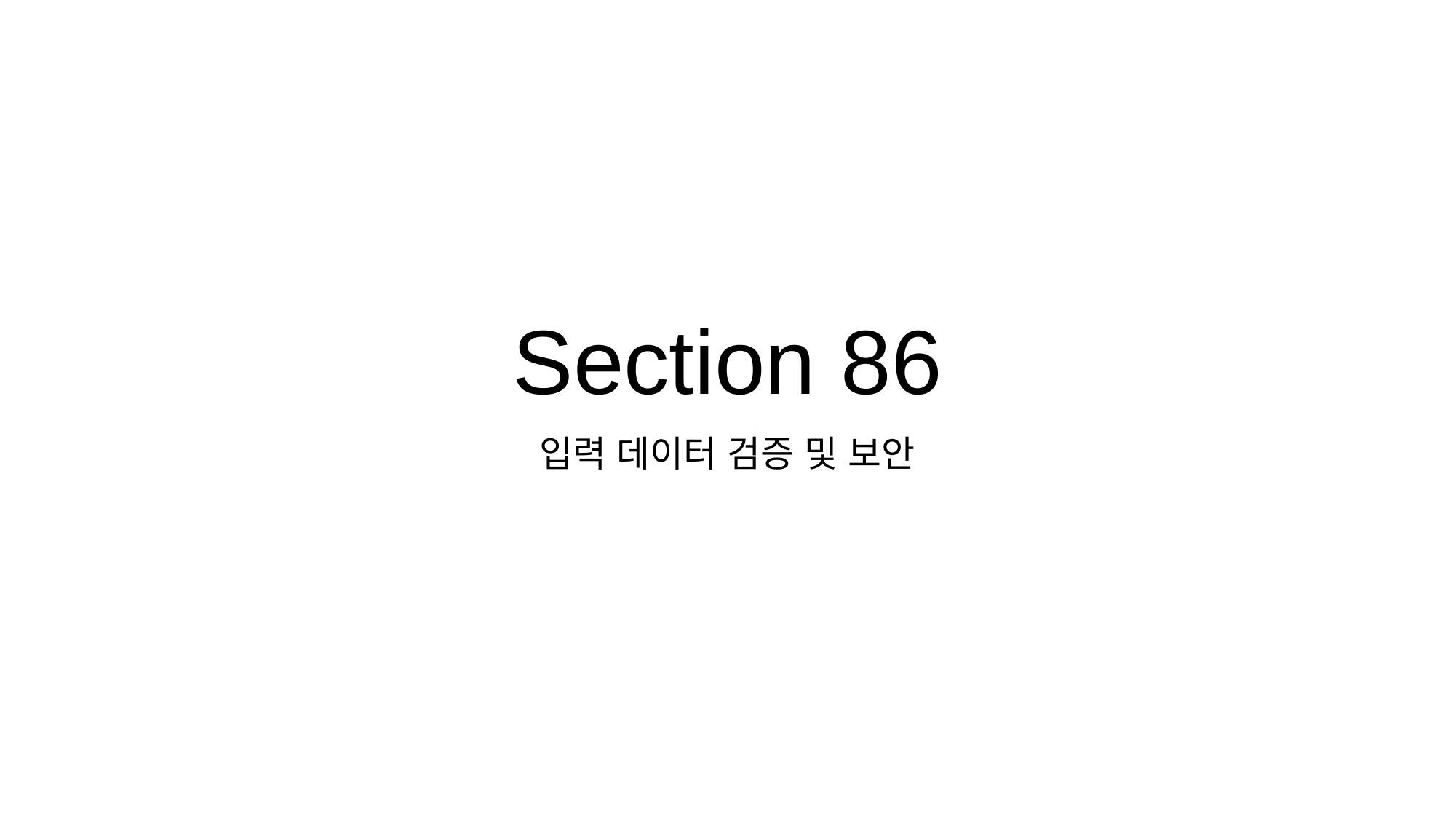

# Section 86
입력 데이터 검증 및 보안